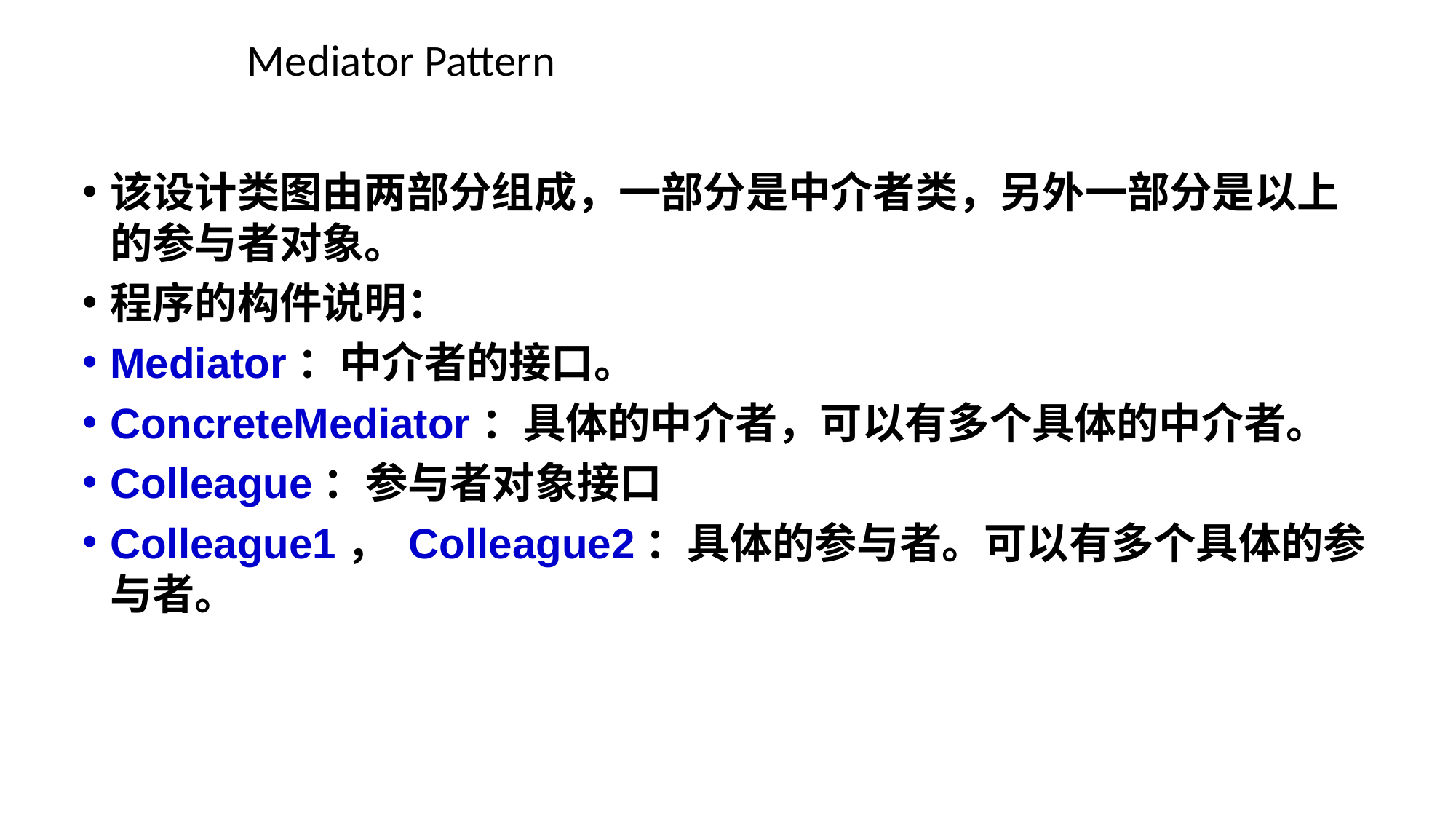

# Mediator Pattern
该设计类图由两部分组成，一部分是中介者类，另外一部分是以上的参与者对象。
程序的构件说明：
Mediator：中介者的接口。
ConcreteMediator：具体的中介者，可以有多个具体的中介者。
Colleague：参与者对象接口
Colleague1， Colleague2：具体的参与者。可以有多个具体的参与者。